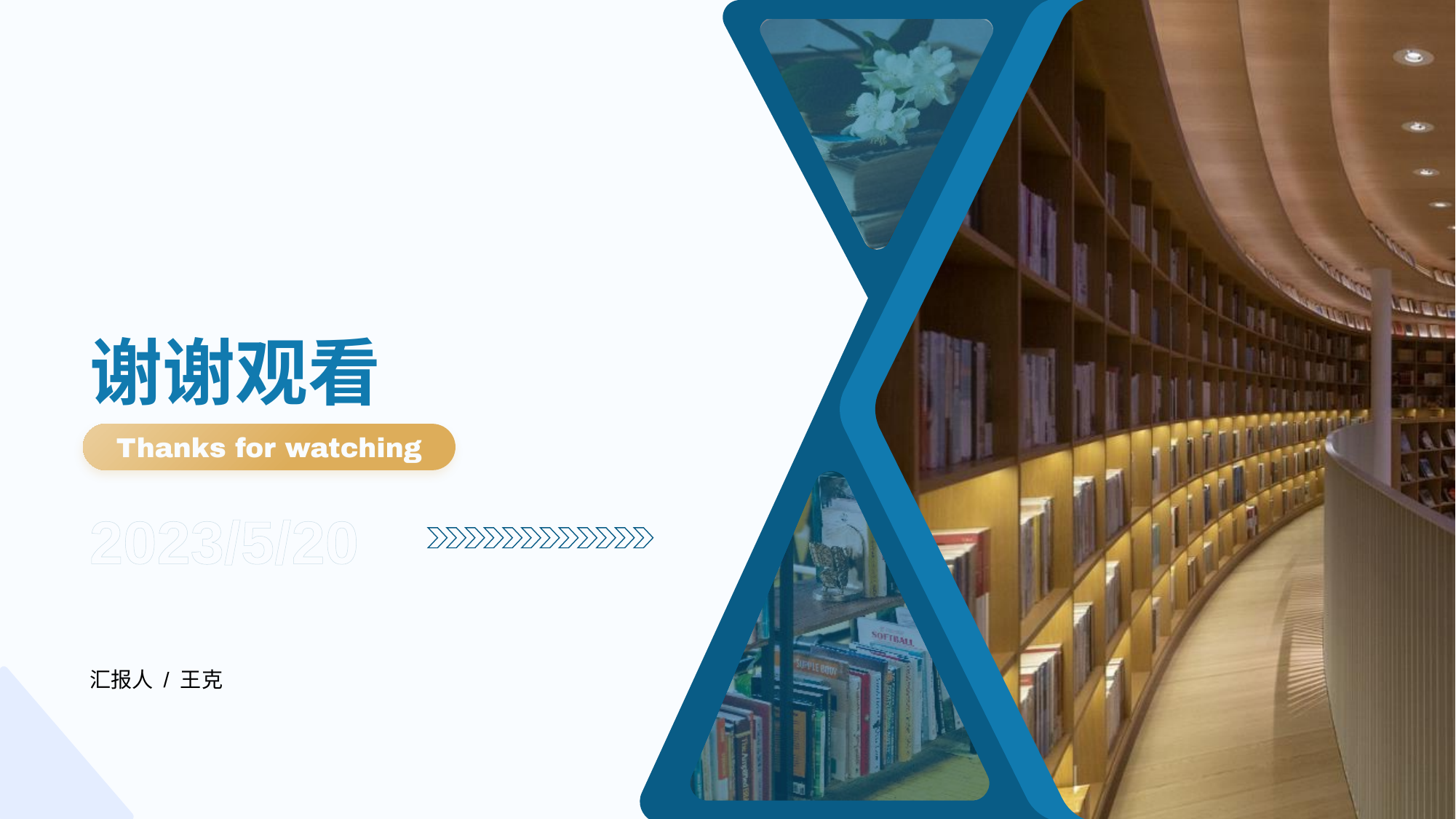

# 谢谢观看
Thanks for watching
2023/5/20

汇报人 / 王克